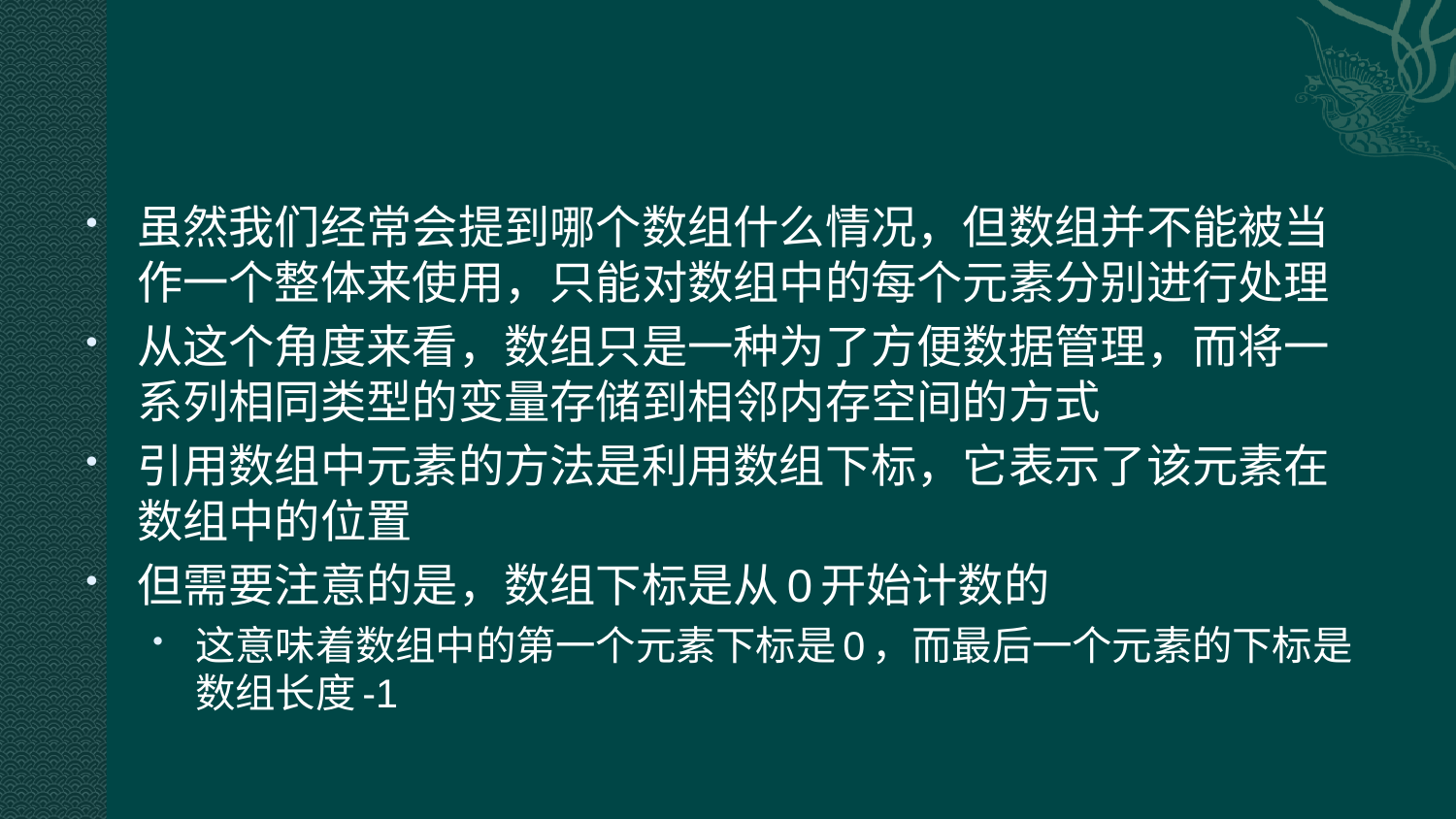

#
虽然我们经常会提到哪个数组什么情况，但数组并不能被当作一个整体来使用，只能对数组中的每个元素分别进行处理
从这个角度来看，数组只是一种为了方便数据管理，而将一系列相同类型的变量存储到相邻内存空间的方式
引用数组中元素的方法是利用数组下标，它表示了该元素在数组中的位置
但需要注意的是，数组下标是从0开始计数的
这意味着数组中的第一个元素下标是0，而最后一个元素的下标是数组长度-1